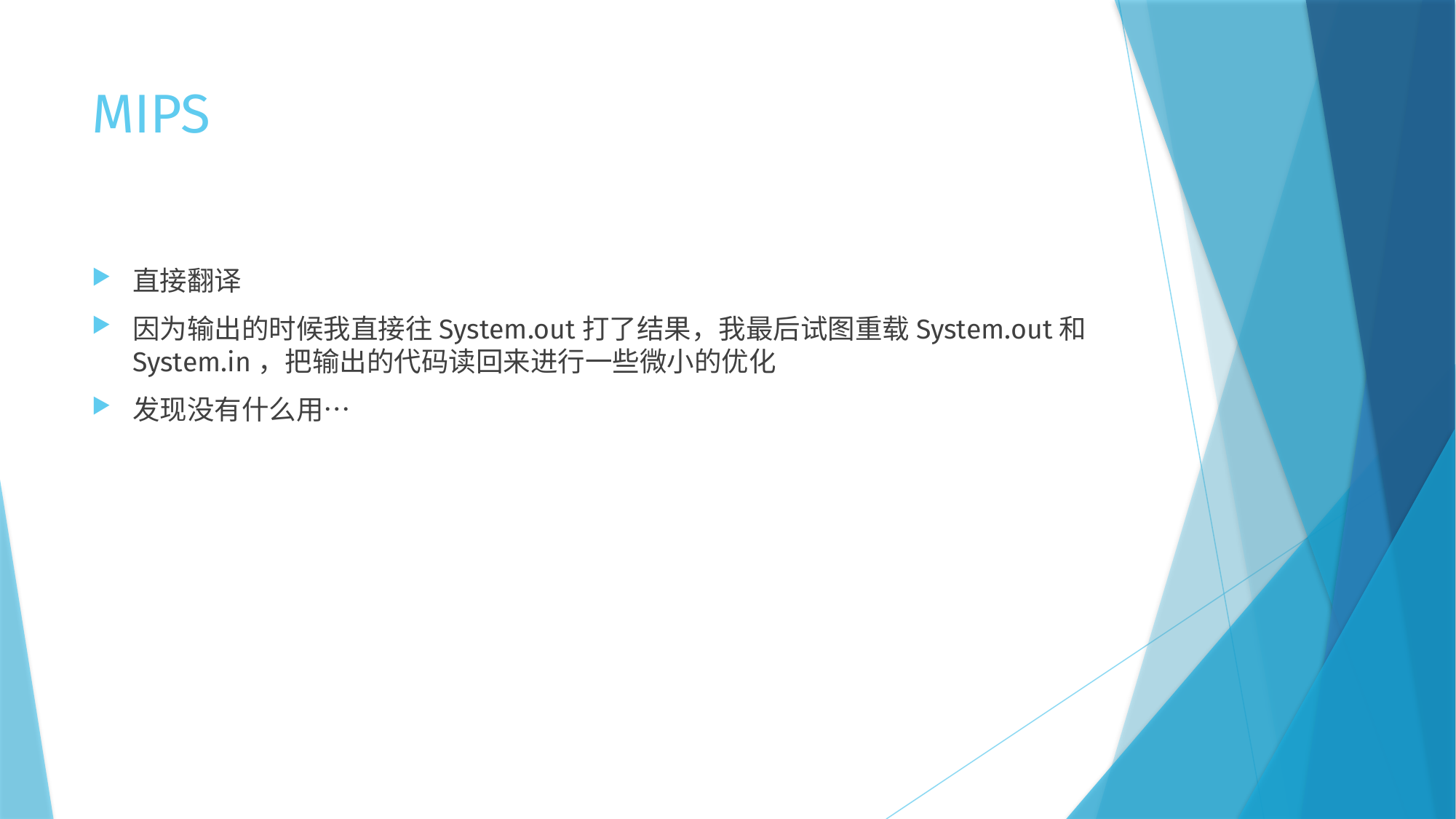

# MIPS
直接翻译
因为输出的时候我直接往System.out打了结果，我最后试图重载System.out和System.in，把输出的代码读回来进行一些微小的优化
发现没有什么用…